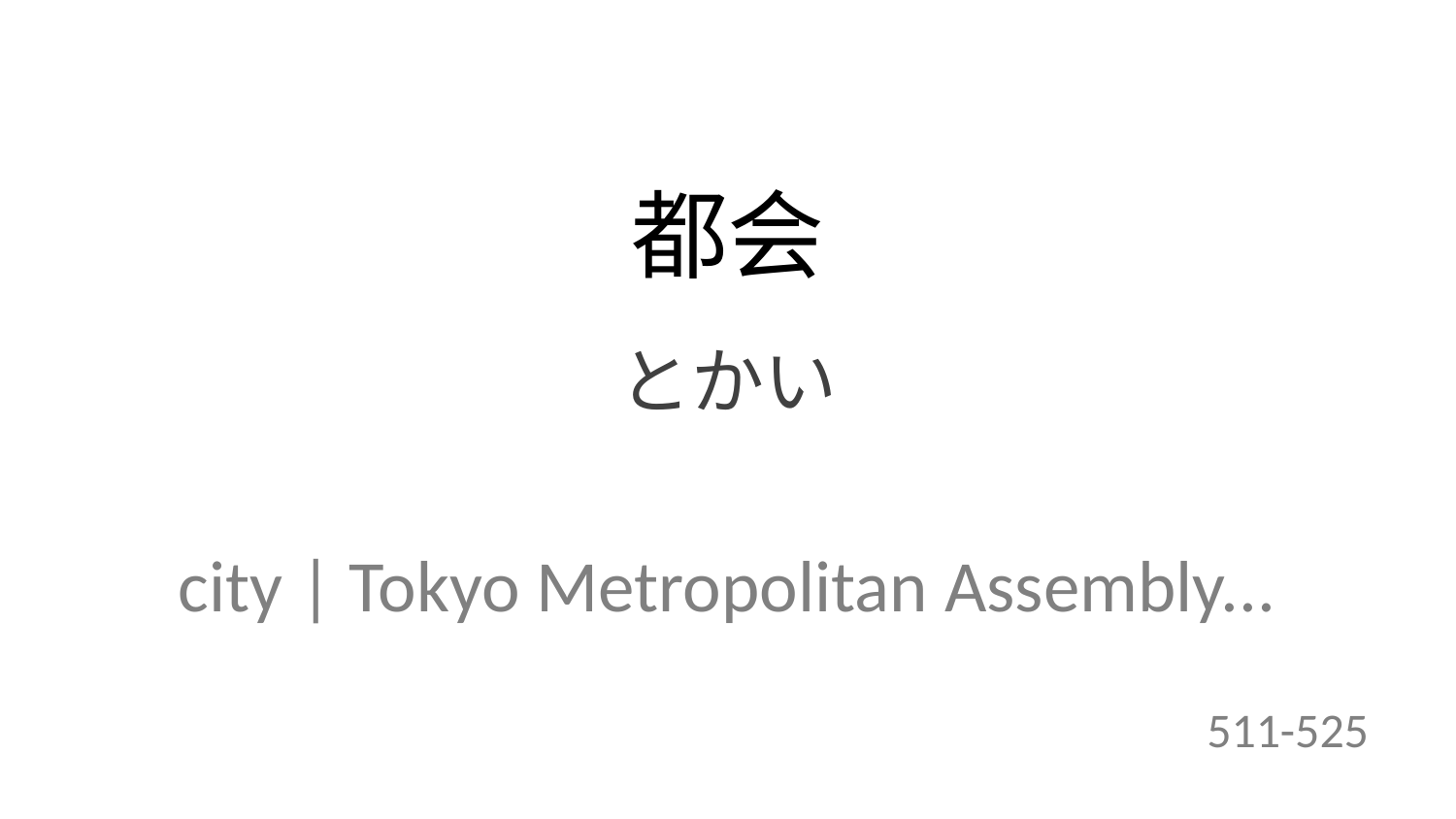

都会

とかい
city | Tokyo Metropolitan Assembly...
511-525